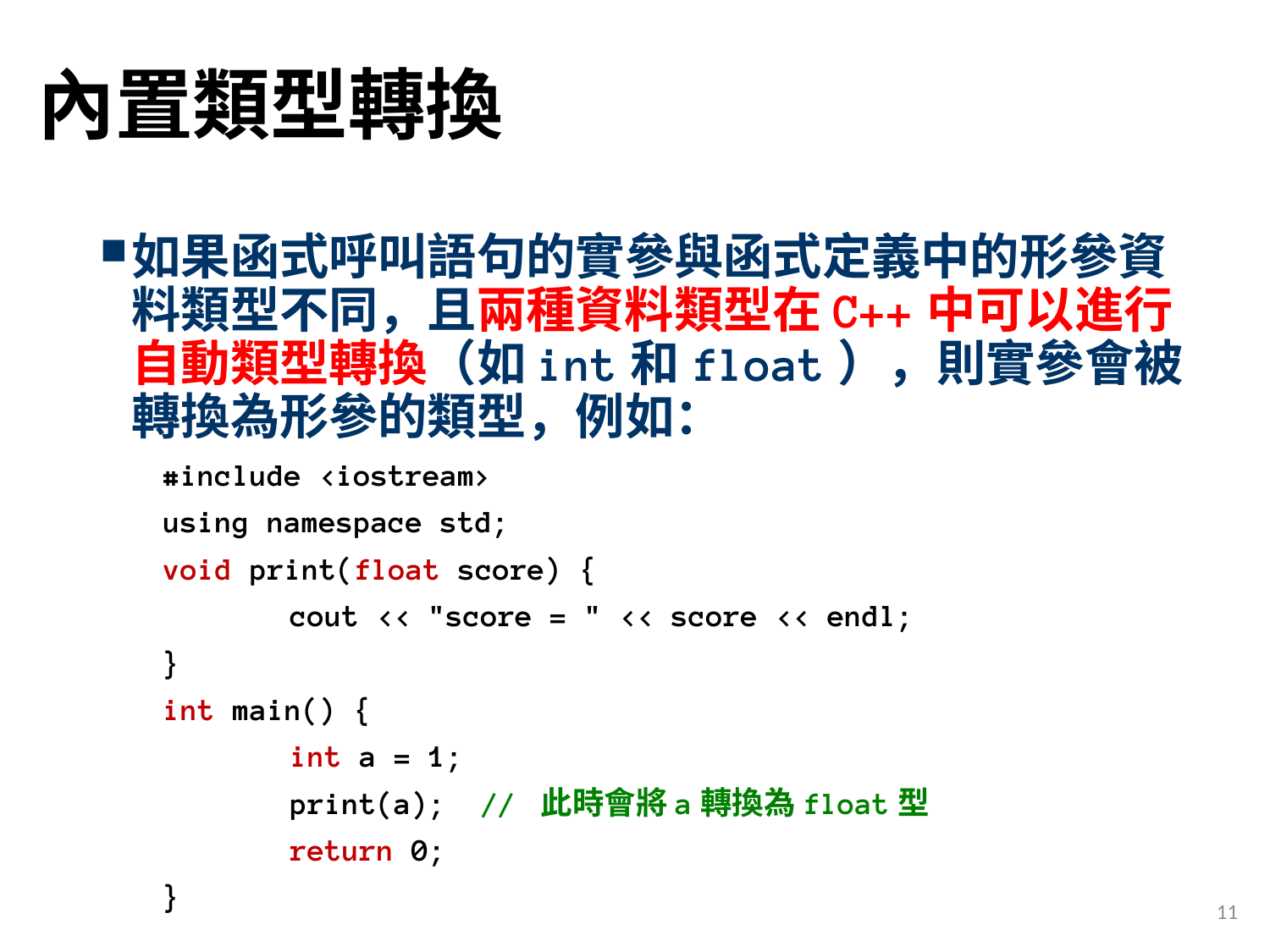

# 內置類型轉換
如果函式呼叫語句的實參與函式定義中的形參資料類型不同，且兩種資料類型在C++中可以進行自動類型轉換（如int和float），則實參會被轉換為形參的類型，例如：
#include <iostream>
using namespace std;
void print(float score) {
	cout << "score = " << score << endl;
}
int main() {
	int a = 1;
	print(a);  // 此時會將a轉換為float型
	return 0;
}
11